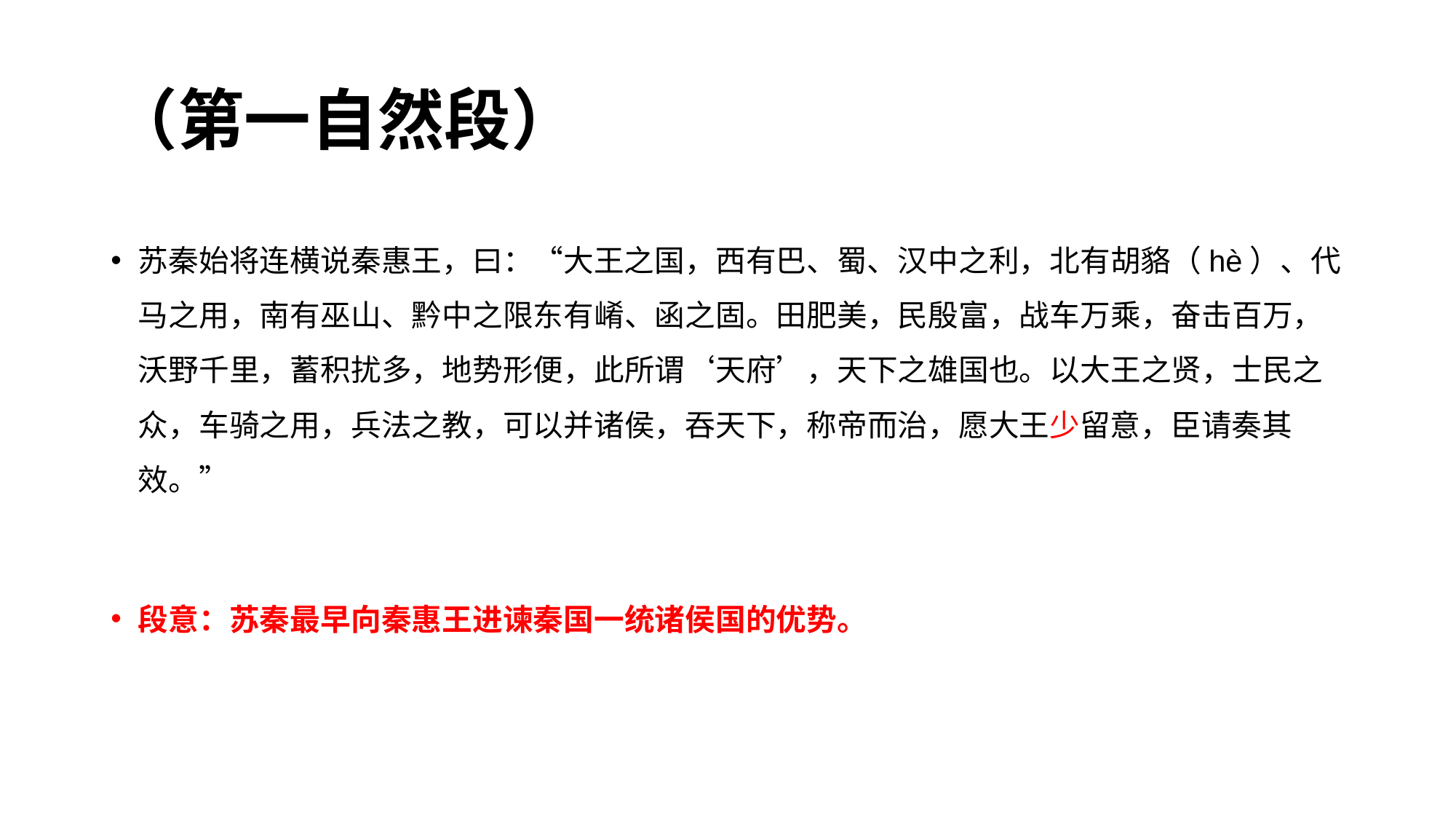

# （第一自然段）
苏秦始将连横说秦惠王，曰：“大王之国，西有巴、蜀、汉中之利，北有胡貉（hè）、代马之用，南有巫山、黔中之限东有崤、函之固。田肥美，民殷富，战车万乘，奋击百万，沃野千里，蓄积扰多，地势形便，此所谓‘天府’，天下之雄国也。以大王之贤，士民之众，车骑之用，兵法之教，可以并诸侯，吞天下，称帝而治，愿大王少留意，臣请奏其效。”

段意：苏秦最早向秦惠王进谏秦国一统诸侯国的优势。